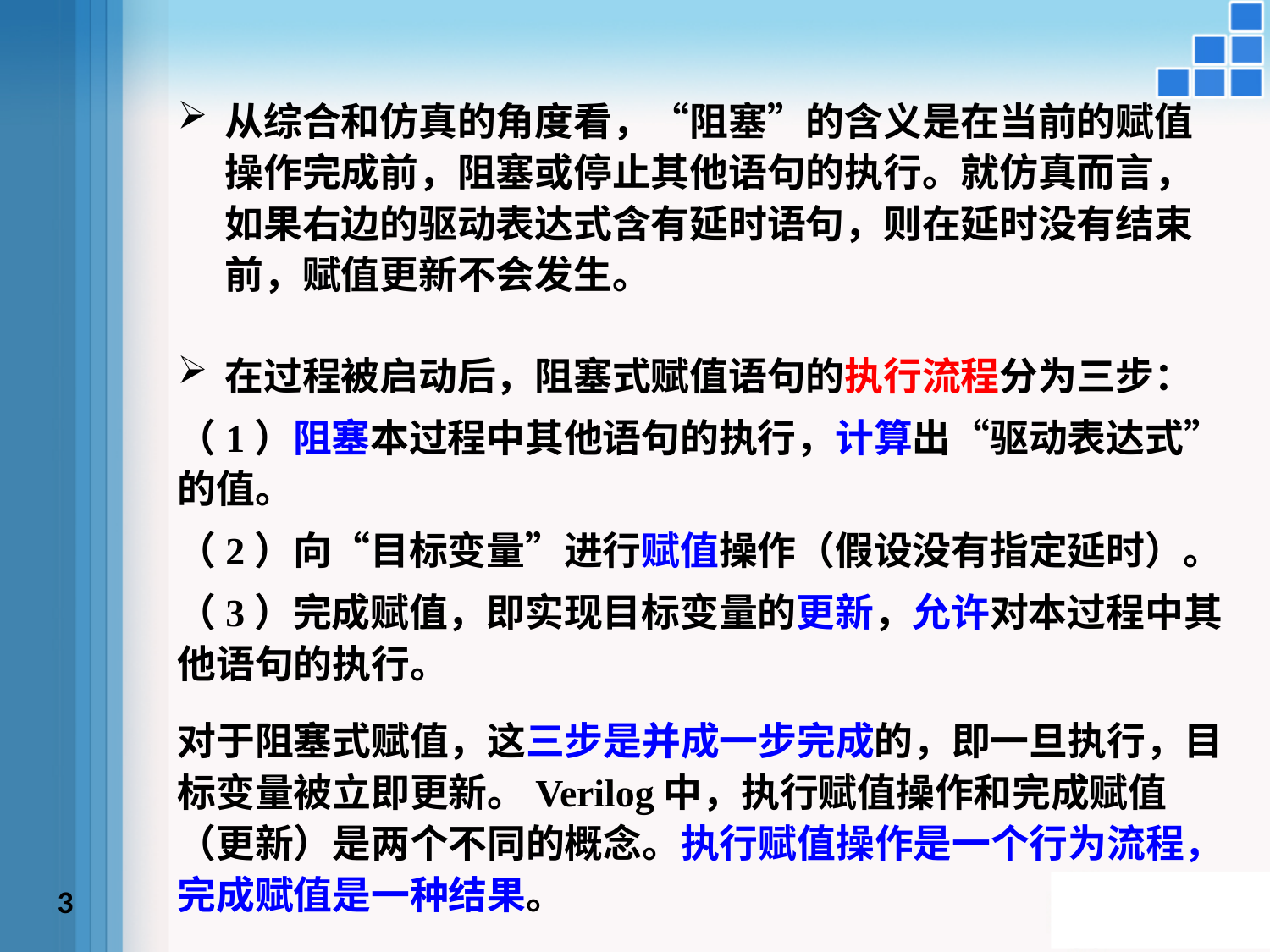

从综合和仿真的角度看，“阻塞”的含义是在当前的赋值操作完成前，阻塞或停止其他语句的执行。就仿真而言，如果右边的驱动表达式含有延时语句，则在延时没有结束前，赋值更新不会发生。
在过程被启动后，阻塞式赋值语句的执行流程分为三步：
（1）阻塞本过程中其他语句的执行，计算出“驱动表达式”的值。
（2）向“目标变量”进行赋值操作（假设没有指定延时）。
（3）完成赋值，即实现目标变量的更新，允许对本过程中其他语句的执行。
对于阻塞式赋值，这三步是并成一步完成的，即一旦执行，目标变量被立即更新。Verilog中，执行赋值操作和完成赋值（更新）是两个不同的概念。执行赋值操作是一个行为流程，完成赋值是一种结果。

3